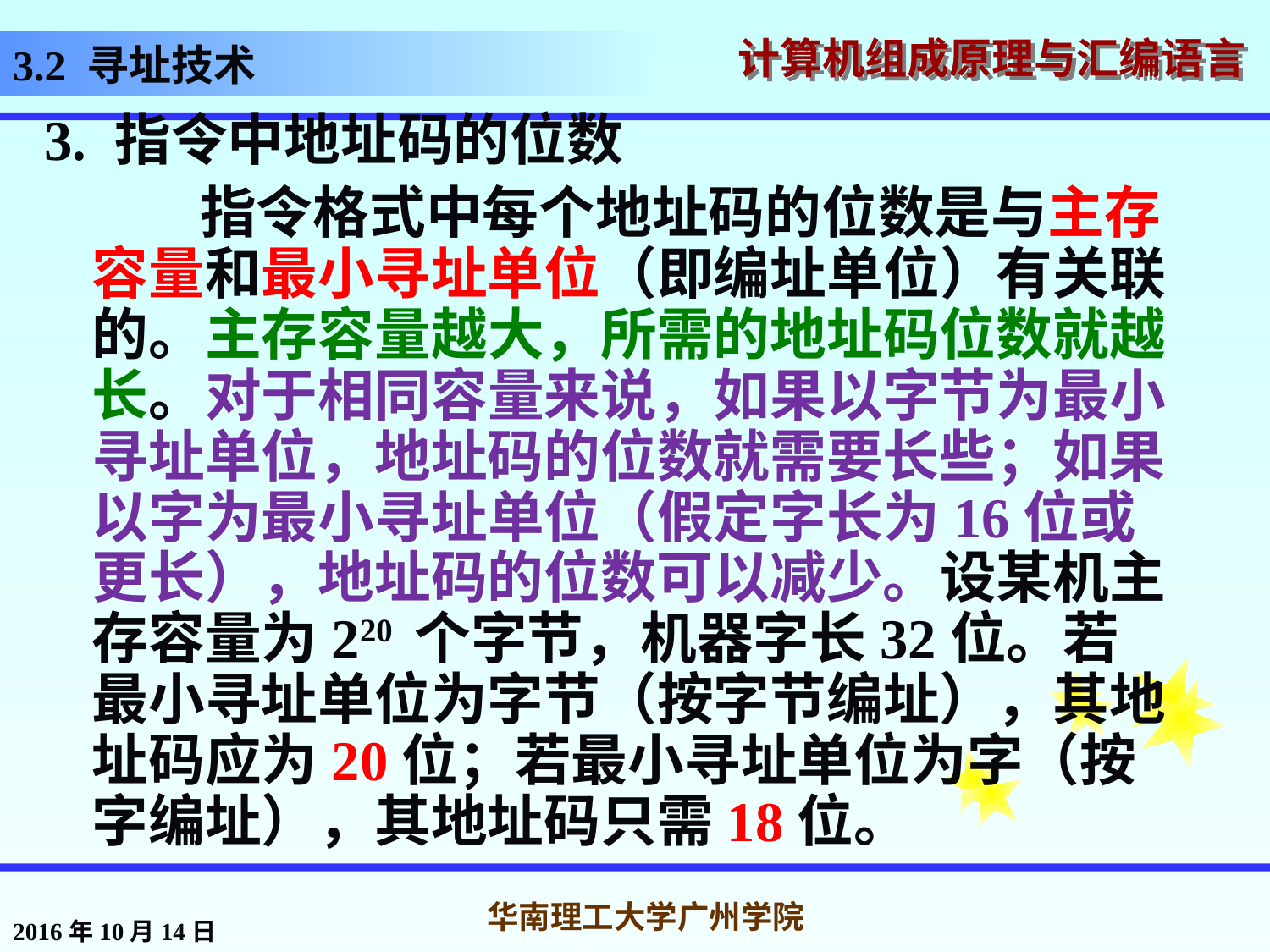

3.2 寻址技术
3. 指令中地址码的位数
           指令格式中每个地址码的位数是与主存容量和最小寻址单位（即编址单位）有关联的。主存容量越大，所需的地址码位数就越长。对于相同容量来说，如果以字节为最小寻址单位，地址码的位数就需要长些；如果以字为最小寻址单位（假定字长为16位或更长），地址码的位数可以减少。设某机主存容量为220 个字节，机器字长32位。若最小寻址单位为字节（按字节编址），其地址码应为20位；若最小寻址单位为字（按字编址），其地址码只需18位。
2016年10月14日
华南理工大学广州学院